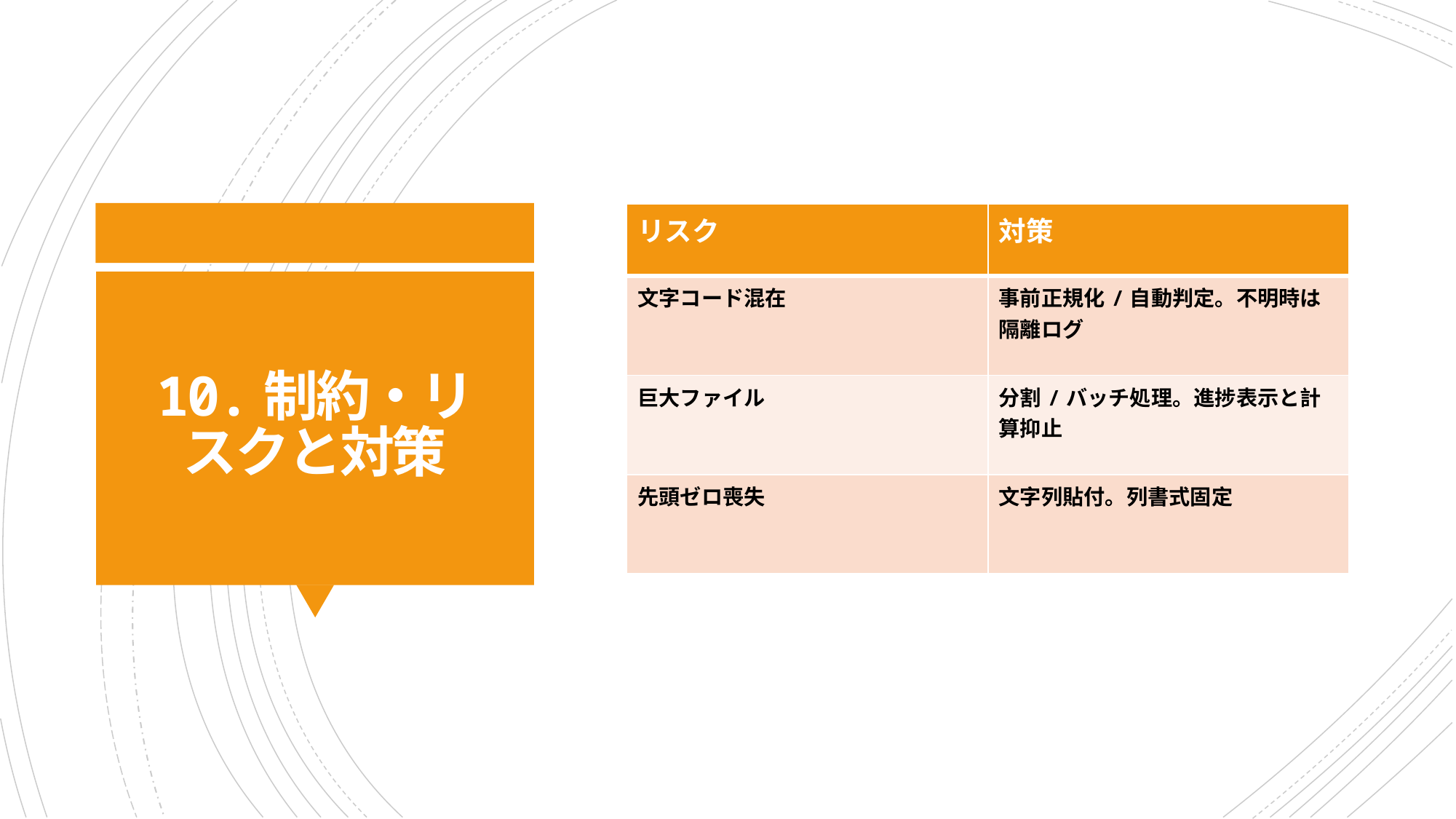

| リスク | 対策 |
| --- | --- |
| 文字コード混在 | 事前正規化/自動判定。不明時は隔離ログ |
| 巨大ファイル | 分割/バッチ処理。進捗表示と計算抑止 |
| 先頭ゼロ喪失 | 文字列貼付。列書式固定 |
# 10.制約・リスクと対策